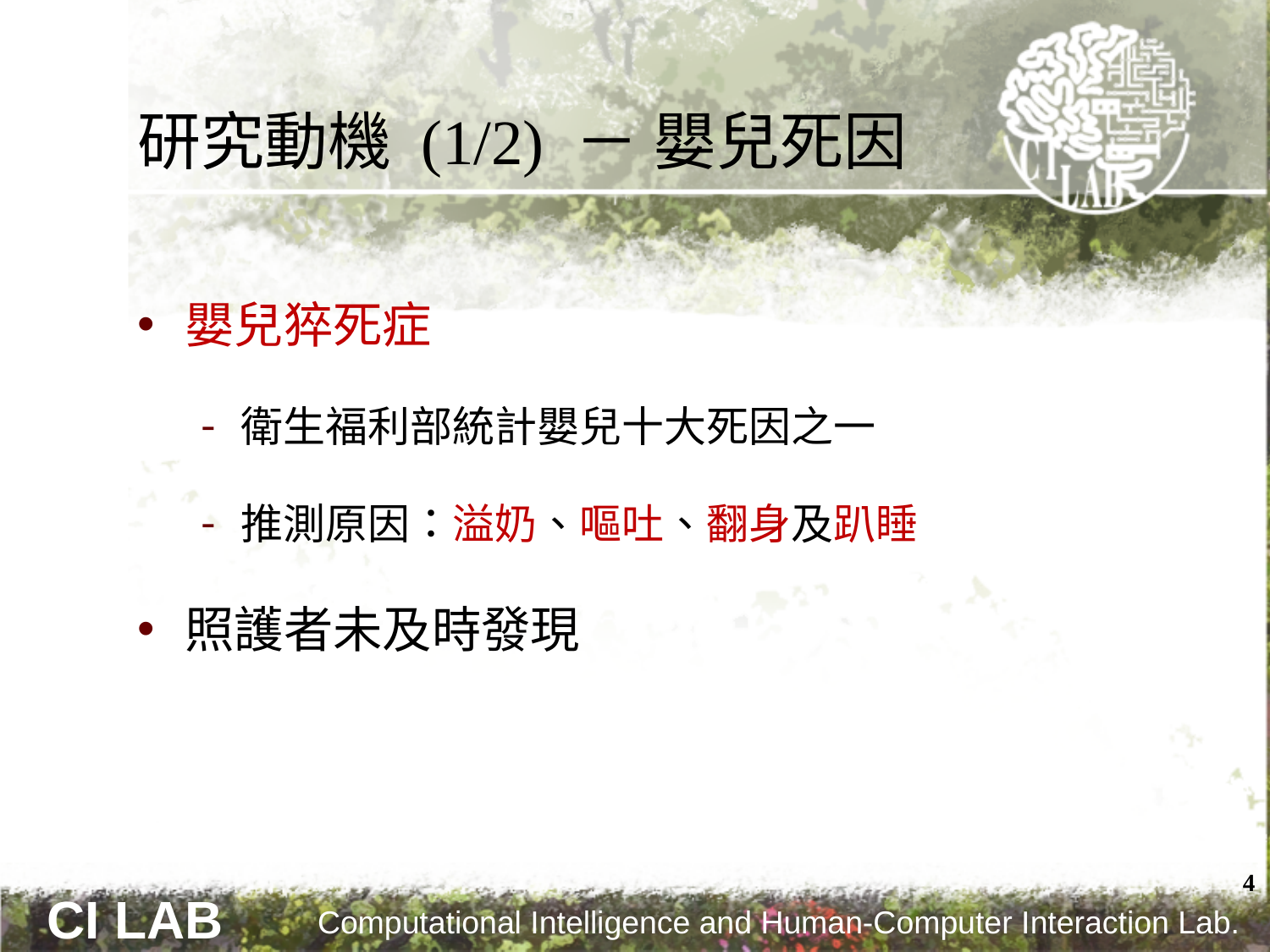

# 研究動機 (1/2) － 嬰兒死因
嬰兒猝死症
衛生福利部統計嬰兒十大死因之一
推測原因：溢奶、嘔吐、翻身及趴睡
照護者未及時發現
4